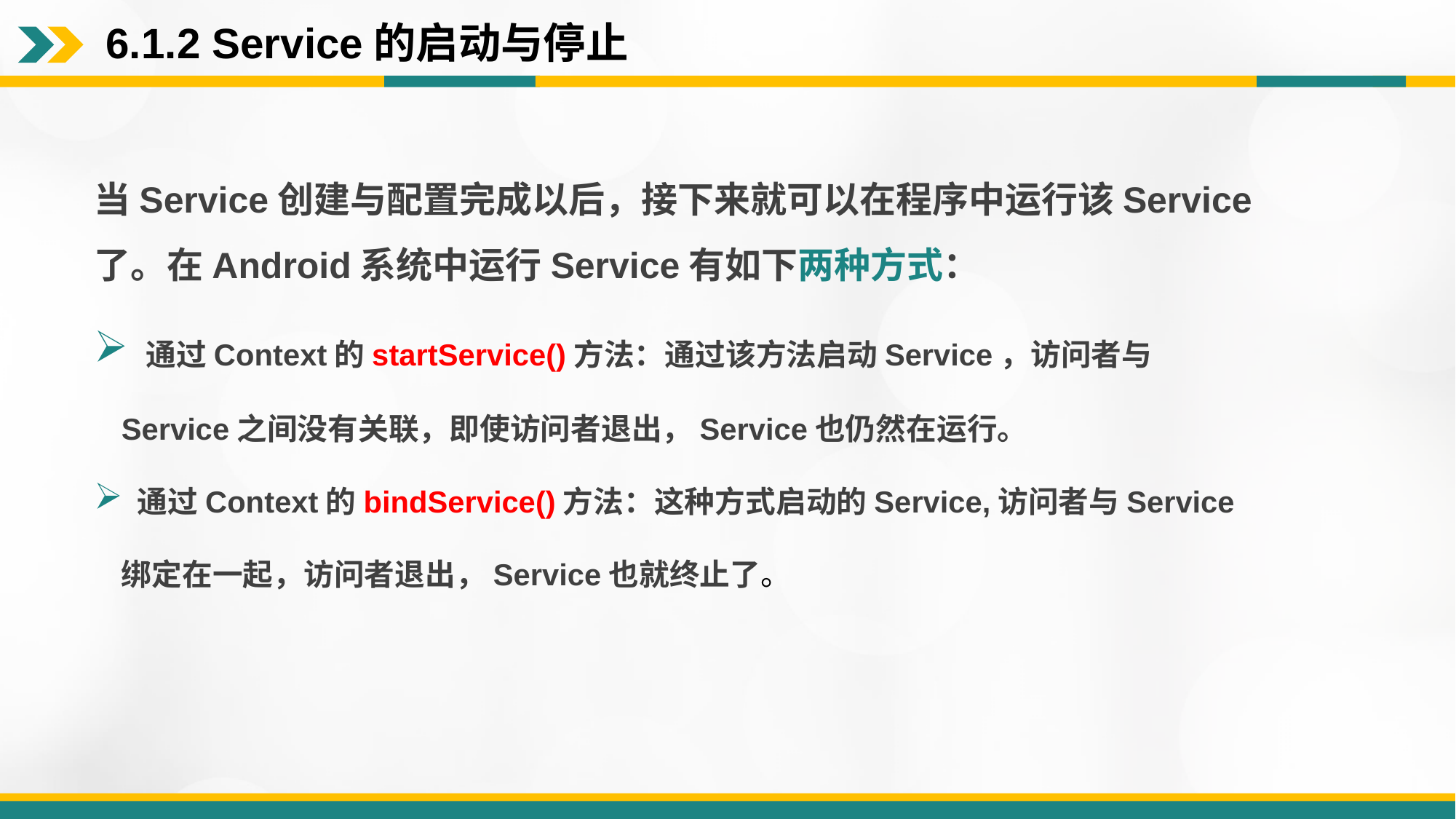

# 6.1.2 Service的启动与停止
当Service创建与配置完成以后，接下来就可以在程序中运行该Service了。在Android系统中运行Service有如下两种方式：
 通过Context的startService()方法：通过该方法启动Service，访问者与Service之间没有关联，即使访问者退出，Service也仍然在运行。
 通过Context的bindService()方法：这种方式启动的Service,访问者与Service绑定在一起，访问者退出，Service也就终止了。